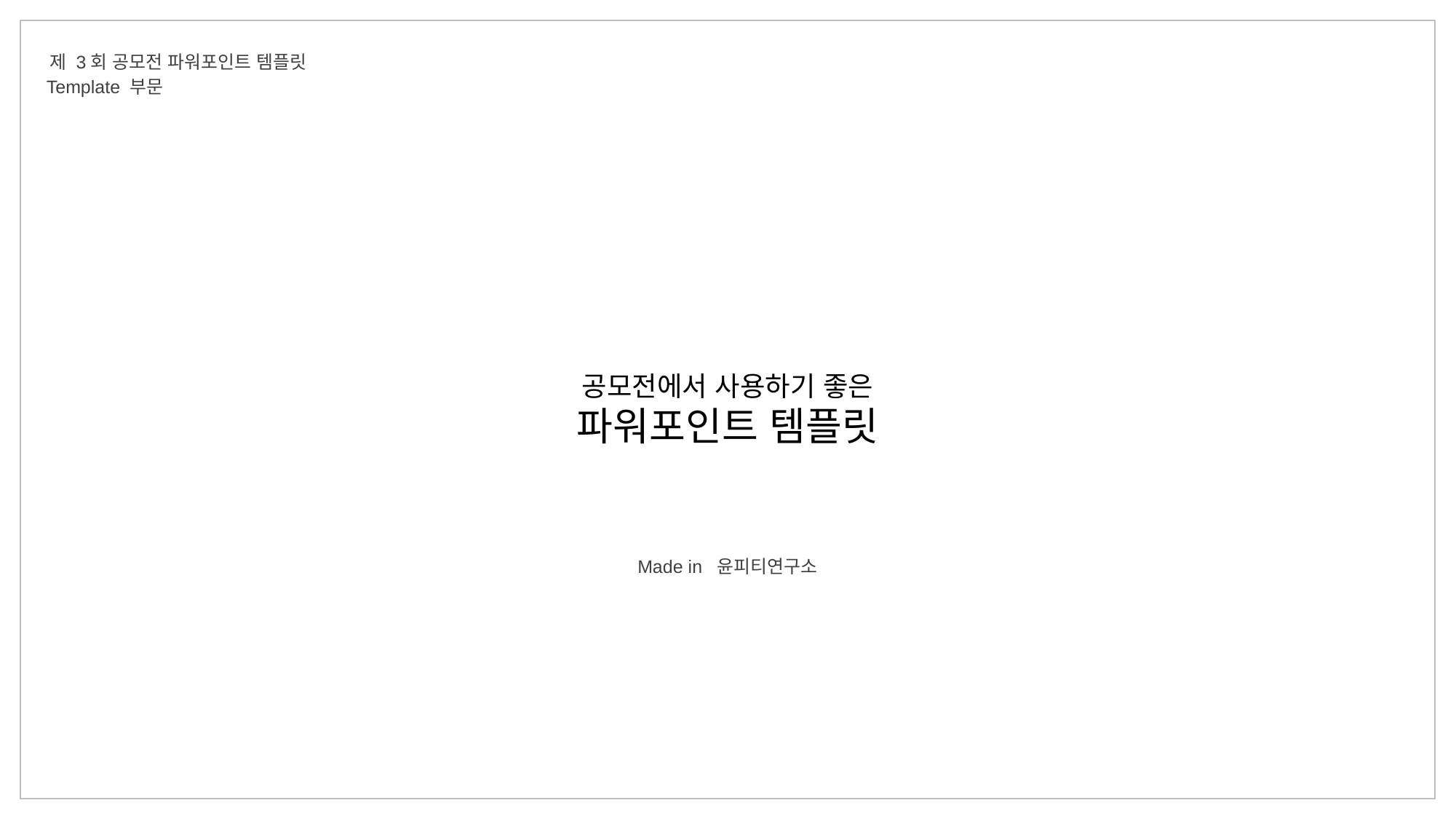

제 3회 공모전 파워포인트 템플릿
Template 부문
공모전에서 사용하기 좋은
파워포인트 템플릿
Made in  윤피티연구소